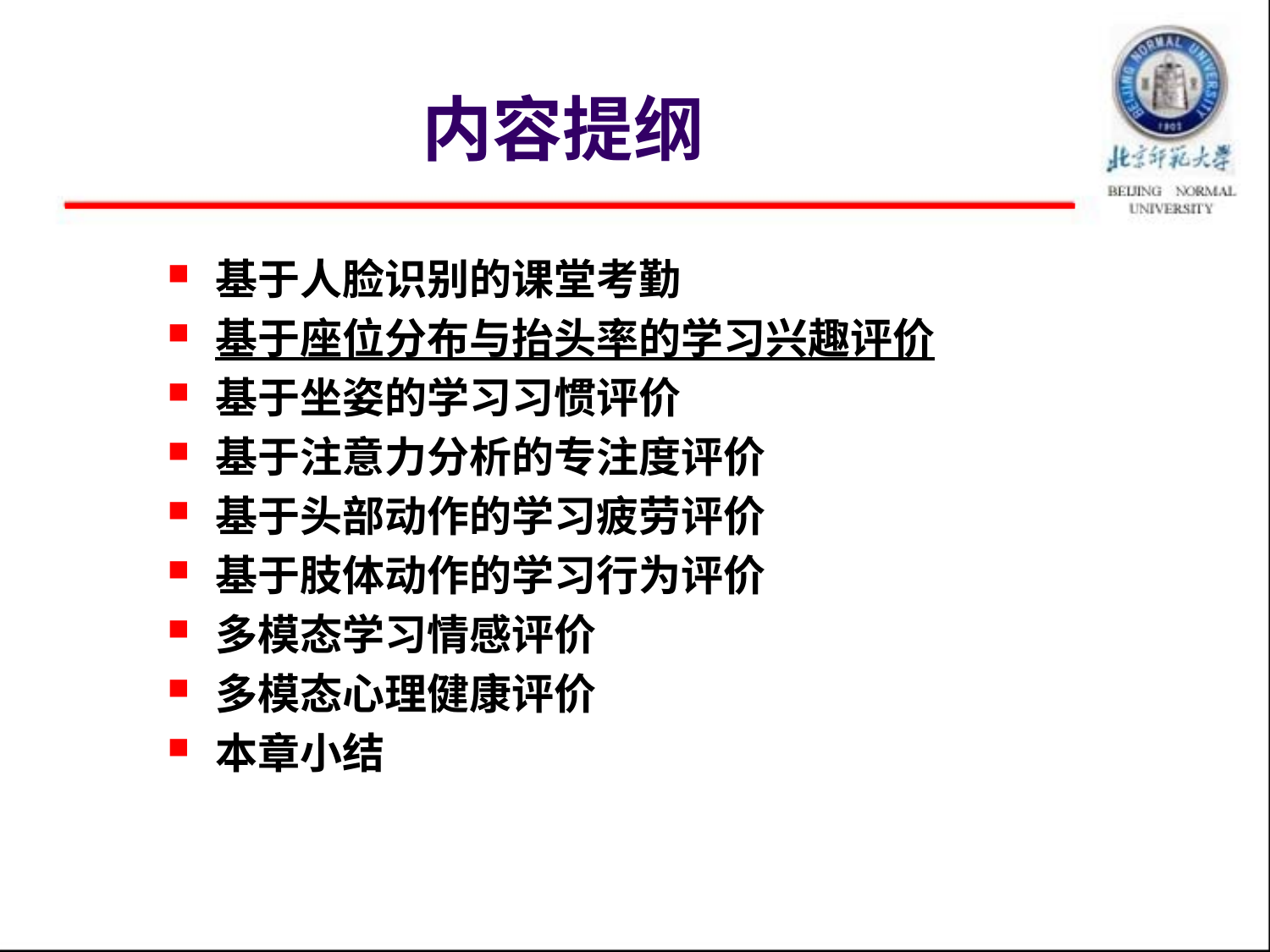

# 内容提纲
基于人脸识别的课堂考勤
基于座位分布与抬头率的学习兴趣评价
基于坐姿的学习习惯评价
基于注意力分析的专注度评价
基于头部动作的学习疲劳评价
基于肢体动作的学习行为评价
多模态学习情感评价
多模态心理健康评价
本章小结